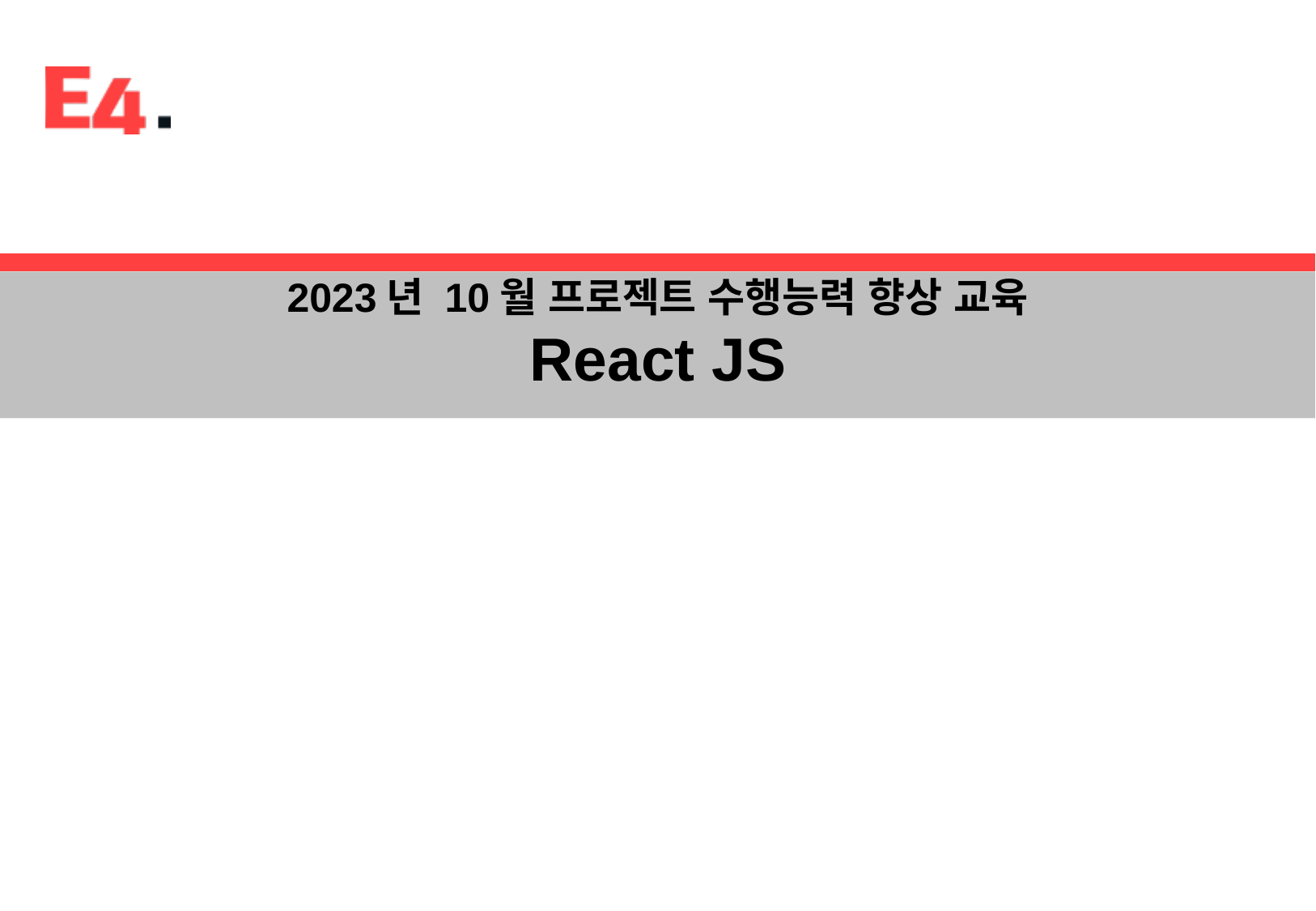

2023년 10월 프로젝트 수행능력 향상 교육
React JS